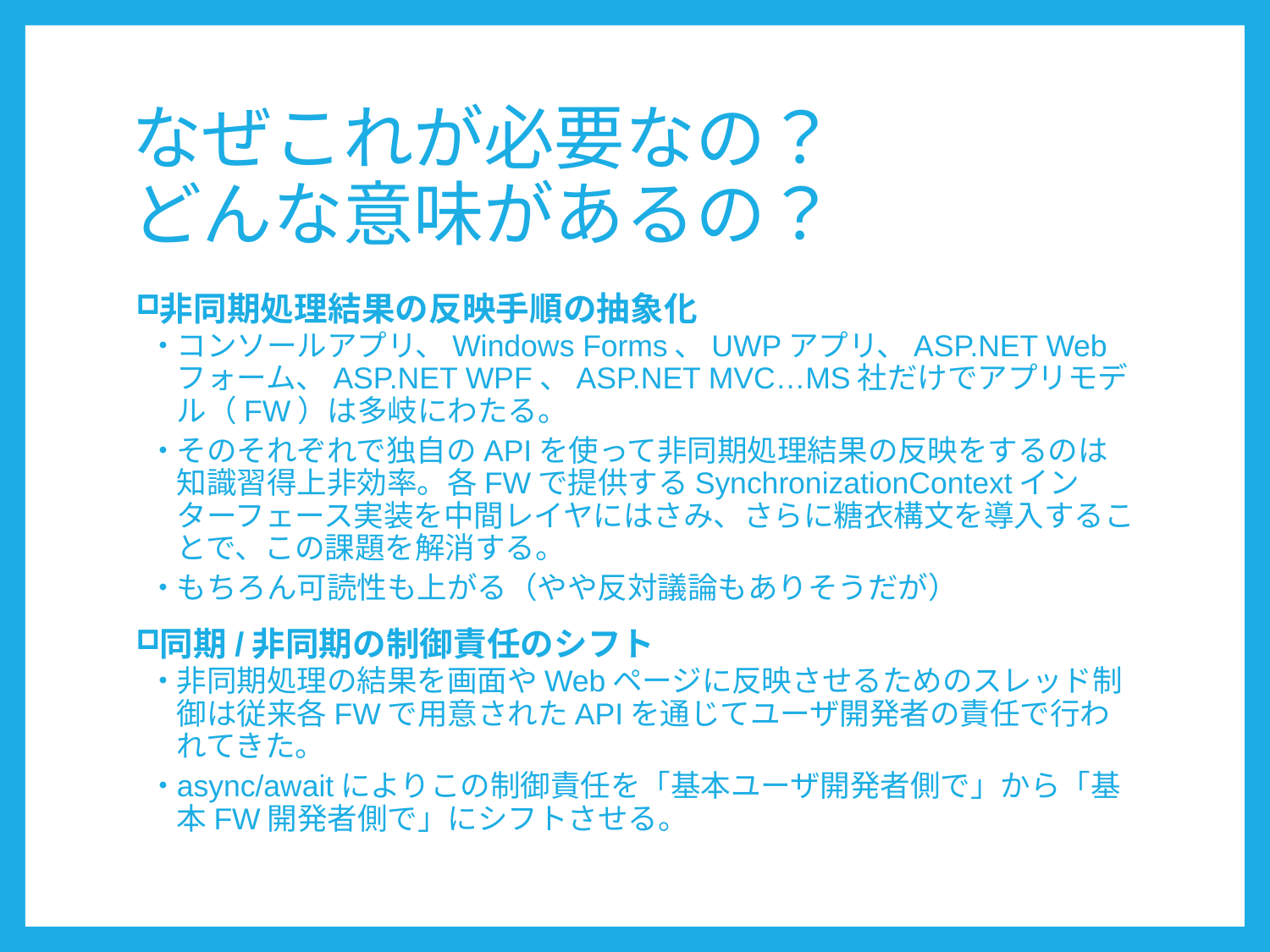

# なぜこれが必要なの？ どんな意味があるの？
非同期処理結果の反映手順の抽象化
コンソールアプリ、Windows Forms、UWPアプリ、ASP.NET Webフォーム、ASP.NET WPF、ASP.NET MVC…MS社だけでアプリモデル（FW）は多岐にわたる。
そのそれぞれで独自のAPIを使って非同期処理結果の反映をするのは知識習得上非効率。各FWで提供するSynchronizationContextインターフェース実装を中間レイヤにはさみ、さらに糖衣構文を導入することで、この課題を解消する。
もちろん可読性も上がる（やや反対議論もありそうだが）
同期/非同期の制御責任のシフト
非同期処理の結果を画面やWebページに反映させるためのスレッド制御は従来各FWで用意されたAPIを通じてユーザ開発者の責任で行われてきた。
async/awaitによりこの制御責任を「基本ユーザ開発者側で」から「基本FW開発者側で」にシフトさせる。